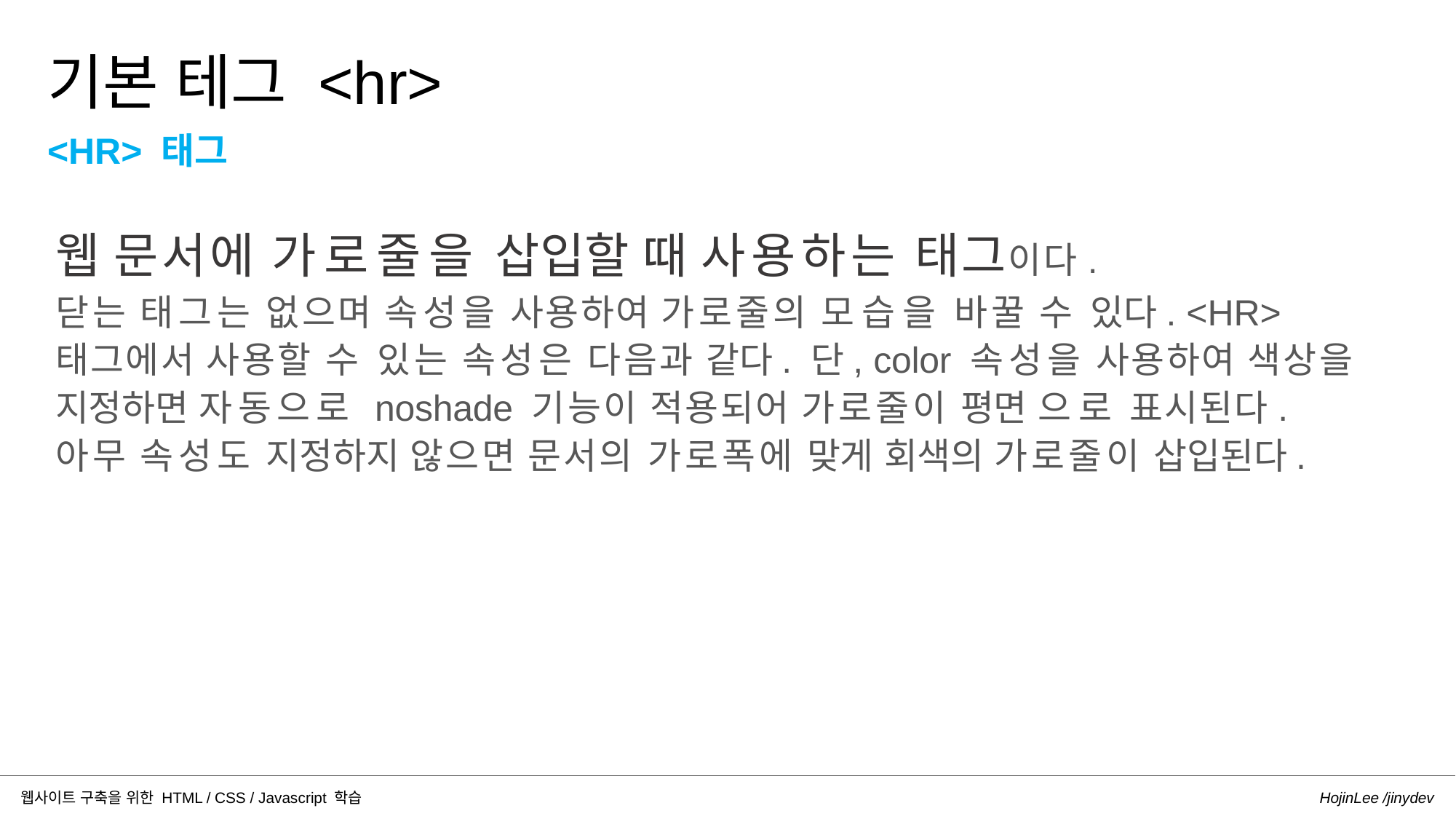

기본 테그 <hr>
<HR> 태그
웹 문서에 가로줄을 삽입할 때 사용하는 태그이다.
닫는 태그는 없으며 속성을 사용하여 가로줄의 모습을 바꿀 수 있다. <HR> 태그에서 사용할 수 있는 속성은 다음과 같다. 단, color 속성을 사용하여 색상을 지정하면 자동으로 noshade 기능이 적용되어 가로줄이 평면 으로 표시된다. 아무 속성도 지정하지 않으면 문서의 가로폭에 맞게 회색의 가로줄이 삽입된다.
HojinLee /jinydev
웹사이트 구축을 위한 HTML / CSS / Javascript 학습